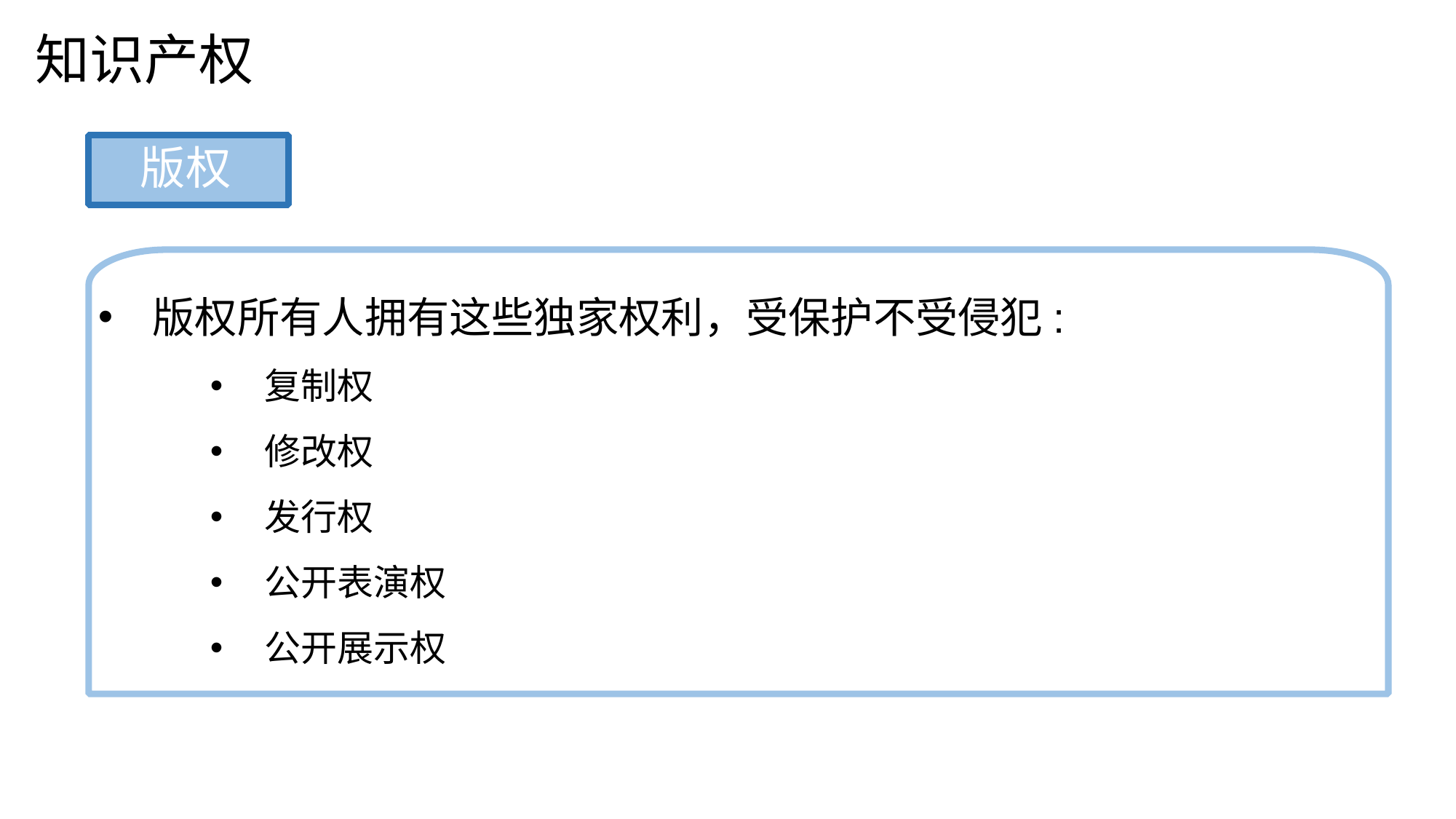

知识产权

版权
版权所有人拥有这些独家权利，受保护不受侵犯:
复制权
修改权
发行权
公开表演权
公开展示权